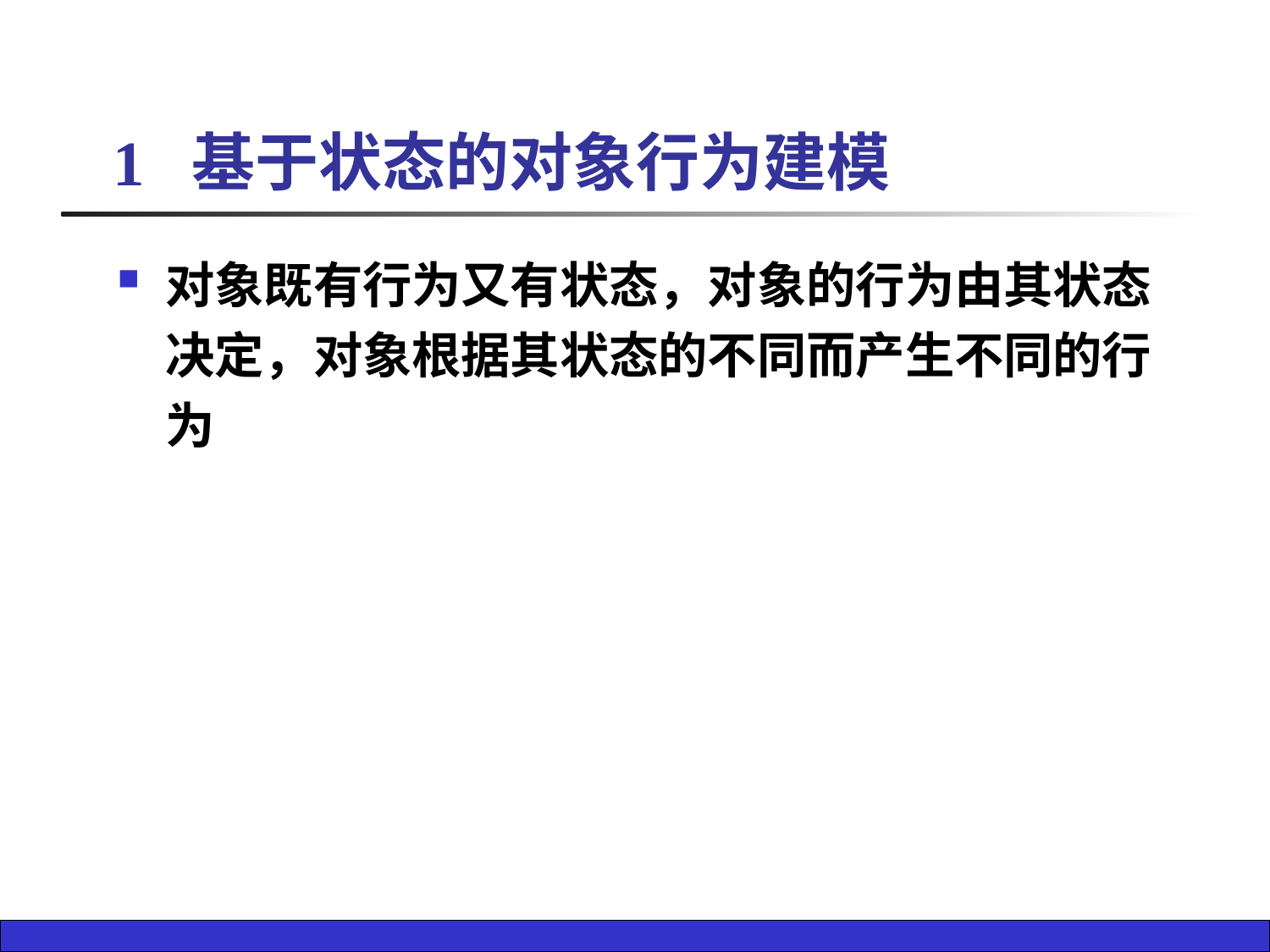

# 1  基于状态的对象行为建模
对象既有行为又有状态，对象的行为由其状态决定，对象根据其状态的不同而产生不同的行为